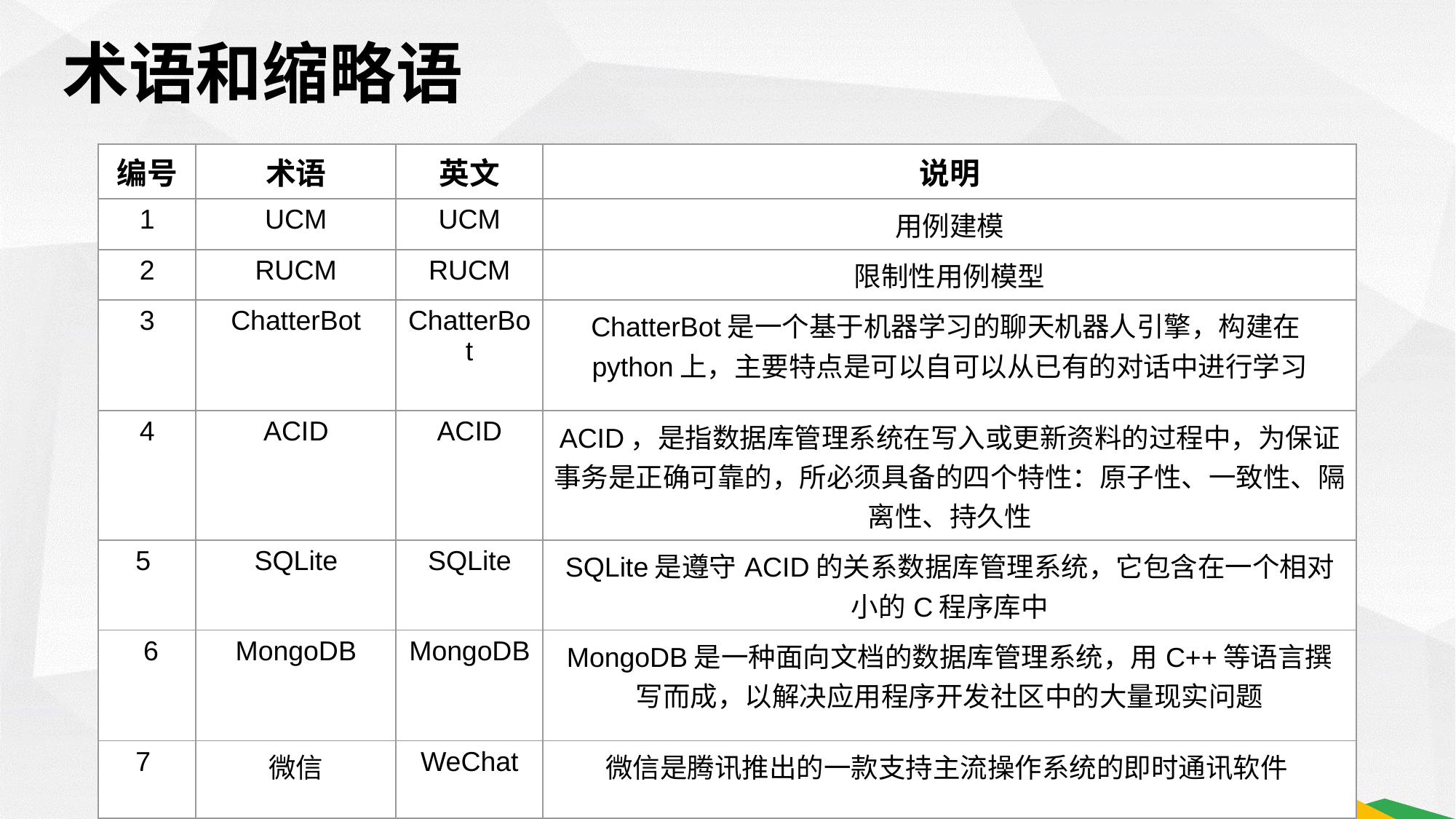

术语和缩略语
| 编号 | 术语 | 英文 | 说明 |
| --- | --- | --- | --- |
| 1 | UCM | UCM | 用例建模 |
| 2 | RUCM | RUCM | 限制性用例模型 |
| 3 | ChatterBot | ChatterBot | ChatterBot是一个基于机器学习的聊天机器人引擎，构建在python上，主要特点是可以自可以从已有的对话中进行学习 |
| 4 | ACID | ACID | ACID，是指数据库管理系统在写入或更新资料的过程中，为保证事务是正确可靠的，所必须具备的四个特性：原子性、一致性、隔离性、持久性 |
| 5 | SQLite | SQLite | SQLite是遵守ACID的关系数据库管理系统，它包含在一个相对小的C程序库中 |
| 6 | MongoDB | MongoDB | MongoDB是一种面向文档的数据库管理系统，用C++等语言撰写而成，以解决应用程序开发社区中的大量现实问题 |
| 7 | 微信 | WeChat | 微信是腾讯推出的一款支持主流操作系统的即时通讯软件 |